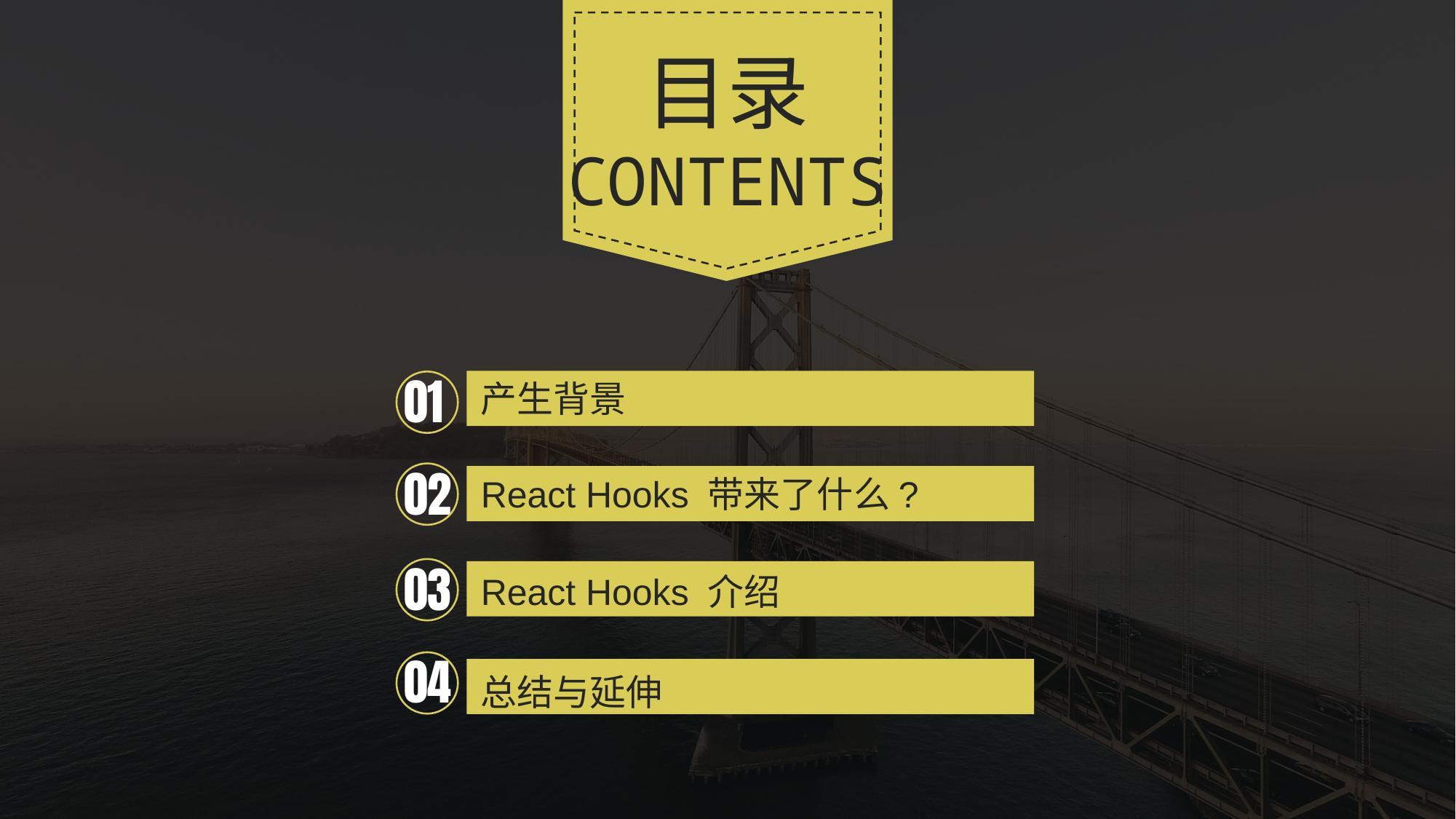

目录
CONTENTS
01

产生背景

02

React Hooks 带来了什么?
03

React Hooks 介绍
04

总结与延伸